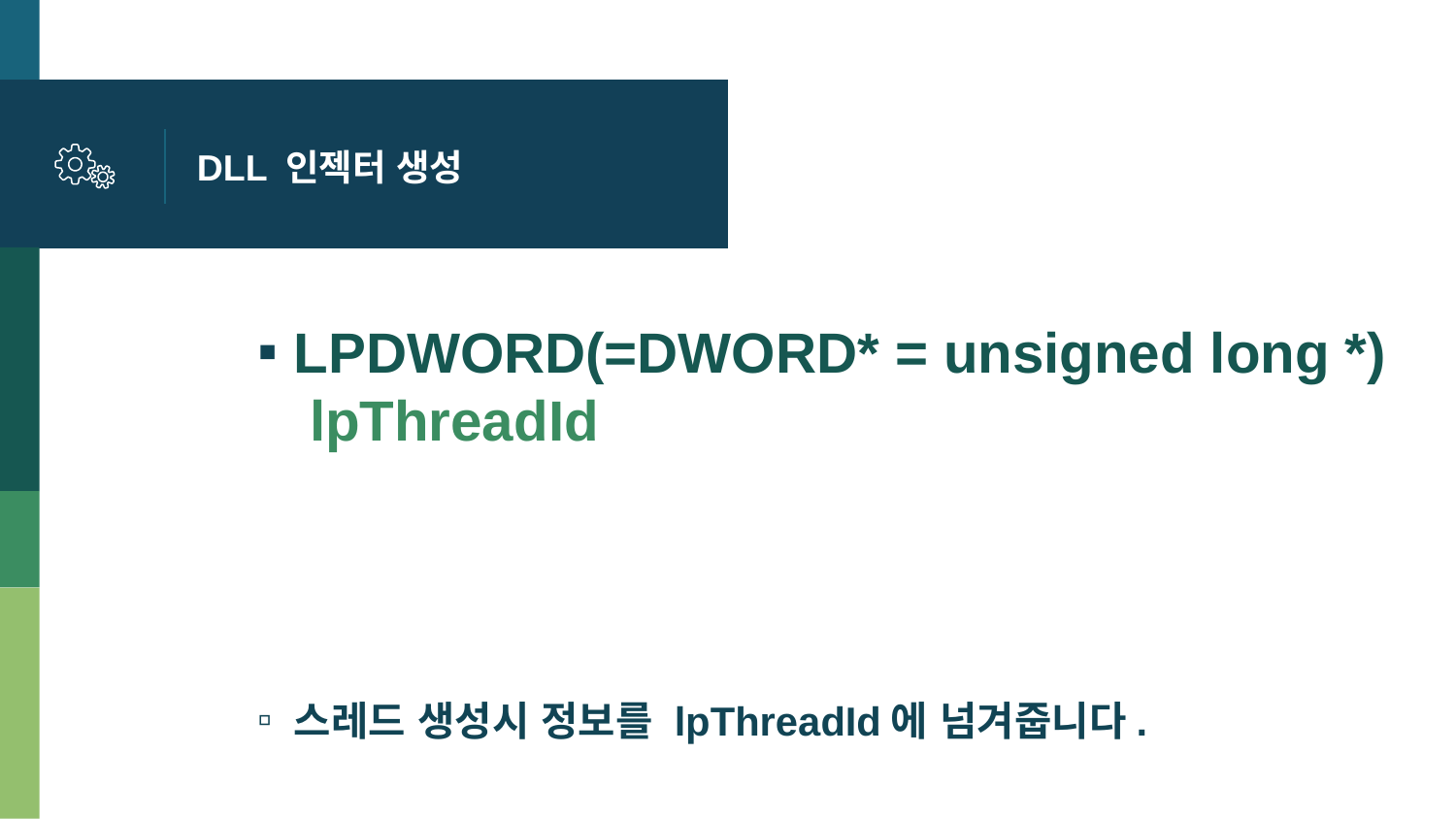

# DLL 인젝터 생성

LPDWORD(=DWORD* = unsigned long *)  lpThreadId

스레드 생성시 정보를 lpThreadId에 넘겨줍니다.